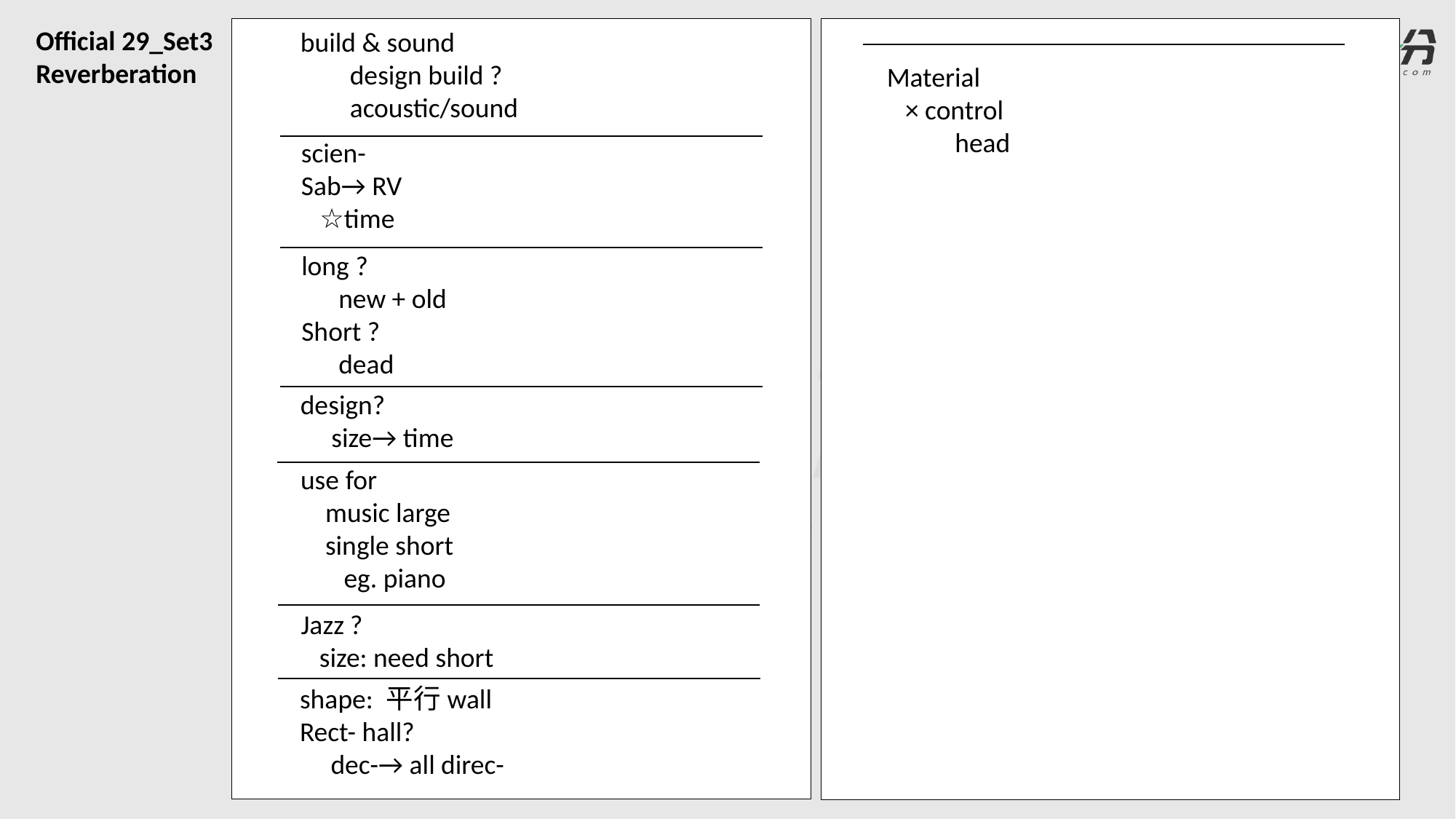

Official 29_Set3
Reverberation

build & sound
        design build ?
        acoustic/sound
Material
   × control
           head
scien-
Sab→ RV
   ☆time
long ?
      new + old
Short ?
      dead
design?
     size→ time
use for
    music large
    single short
       eg. piano
Jazz ?
   size: need short
shape: 平行wall
Rect- hall?
     dec-→ all direc-